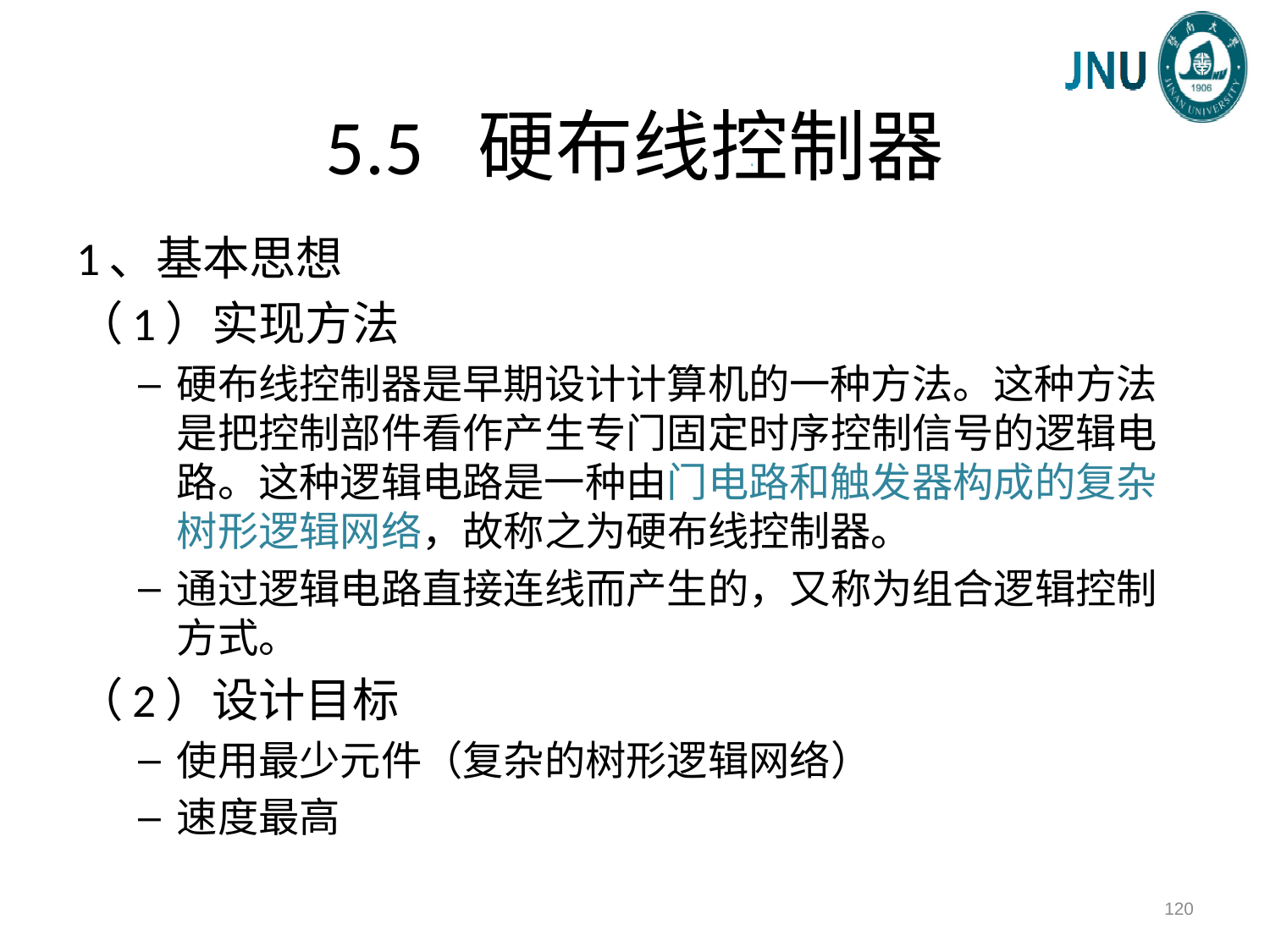

# 5.5  硬布线控制器
1、基本思想
（1）实现方法
硬布线控制器是早期设计计算机的一种方法。这种方法是把控制部件看作产生专门固定时序控制信号的逻辑电路。这种逻辑电路是一种由门电路和触发器构成的复杂树形逻辑网络，故称之为硬布线控制器。
通过逻辑电路直接连线而产生的，又称为组合逻辑控制方式。
（2）设计目标
使用最少元件（复杂的树形逻辑网络）
速度最高
120